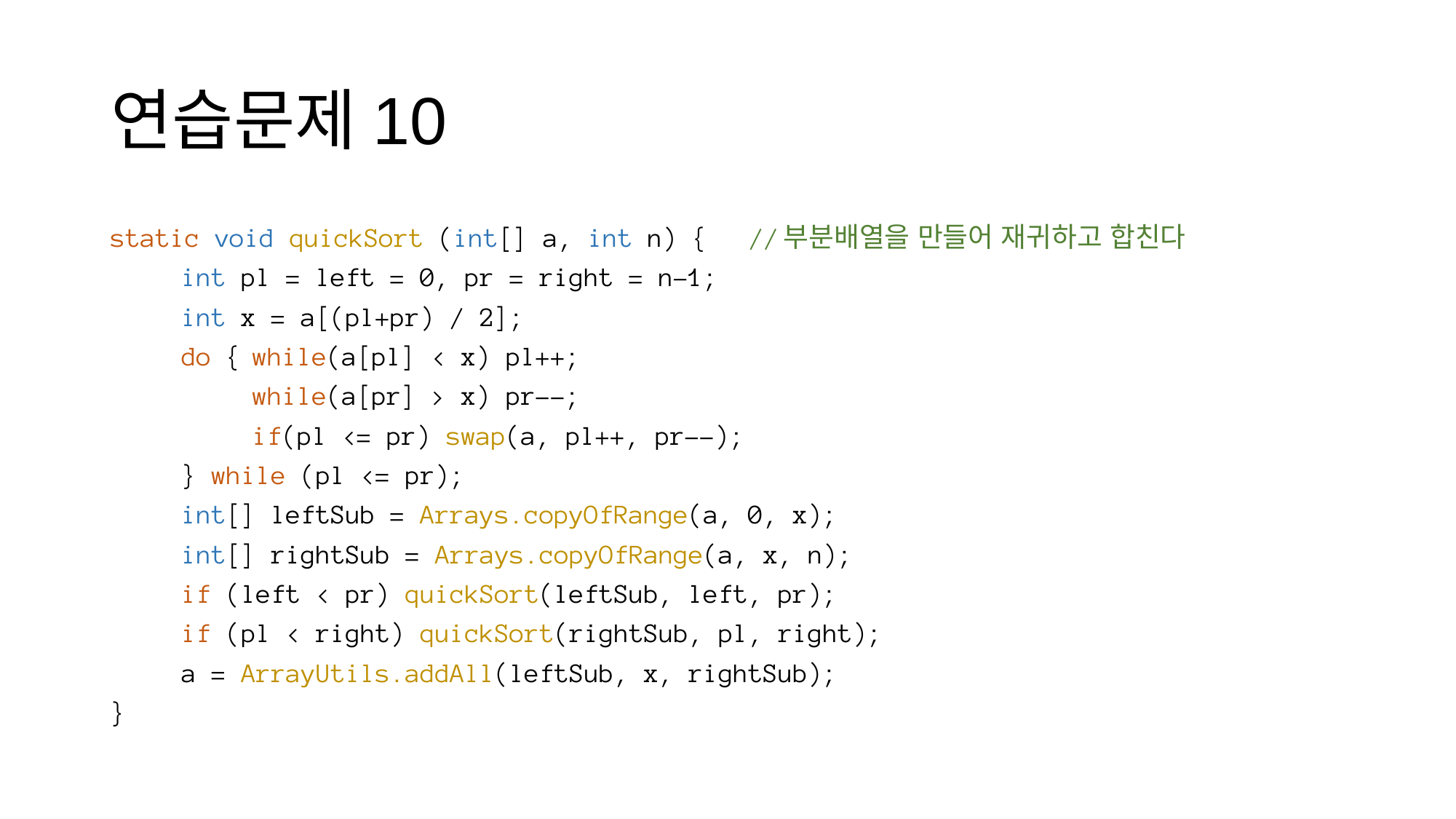

# 연습문제10
static void quickSort (int[] a, int n) {	//부분배열을 만들어 재귀하고 합친다
	int pl = left = 0, pr = right = n-1;
	int x = a[(pl+pr) / 2];
	do {	while(a[pl] < x) pl++;
		while(a[pr] > x) pr--;
		if(pl <= pr) swap(a, pl++, pr--);
	} while (pl <= pr);
	int[] leftSub = Arrays.copyOfRange(a, 0, x);
	int[] rightSub = Arrays.copyOfRange(a, x, n);
	if (left < pr) quickSort(leftSub, left, pr);
	if (pl < right) quickSort(rightSub, pl, right);
	a = ArrayUtils.addAll(leftSub, x, rightSub);
}